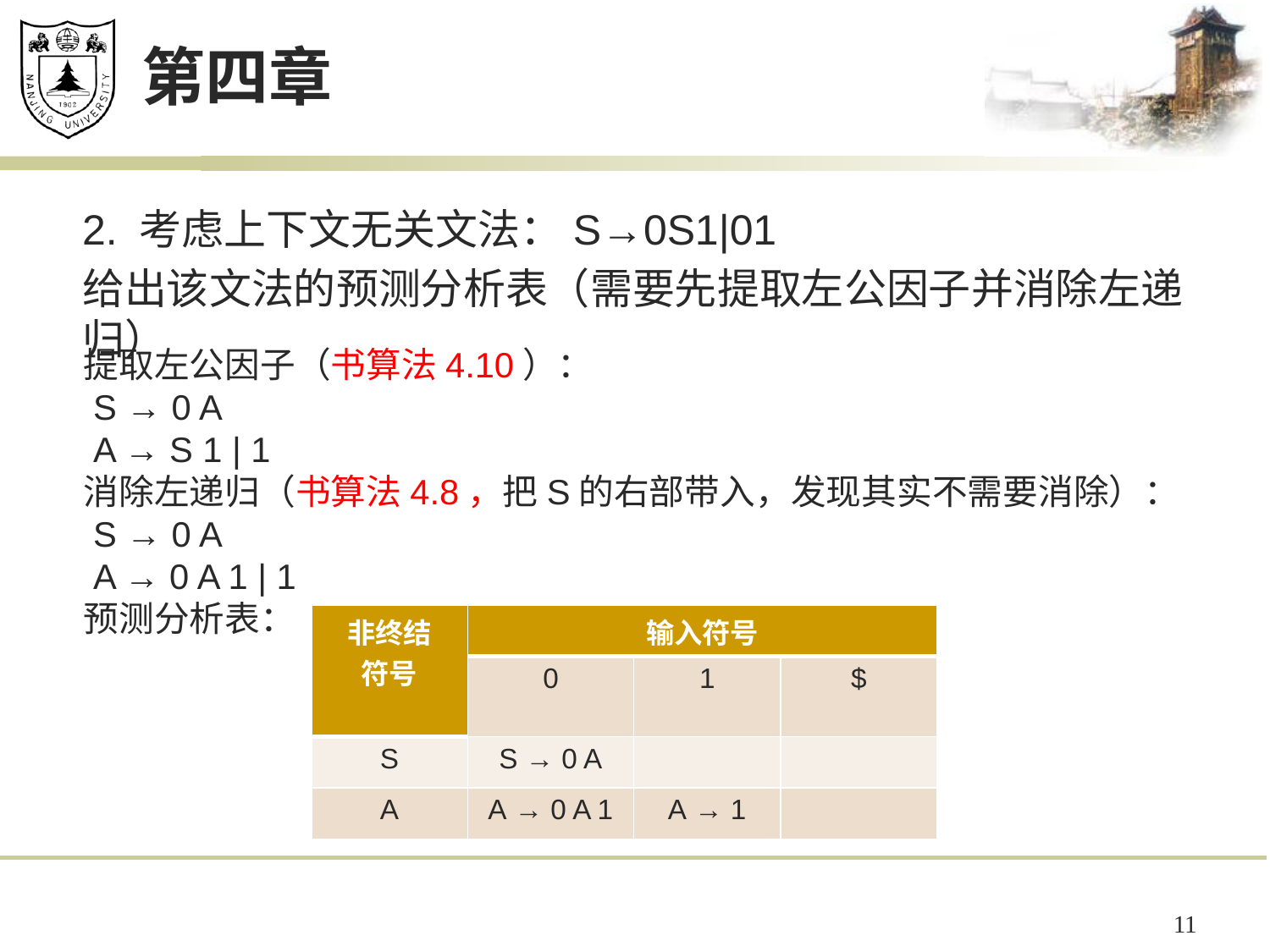

# 第四章
2. 考虑上下文无关文法：S→0S1|01
给出该文法的预测分析表（需要先提取左公因子并消除左递归）
提取左公因子（书算法4.10）：
 S → 0 A
 A → S 1 | 1
消除左递归（书算法4.8，把S的右部带入，发现其实不需要消除）：
 S → 0 A
 A → 0 A 1 | 1
预测分析表：

| 非终结 符号 | 输入符号 | Input-a | Input-b |
| --- | --- | --- | --- |
| 0 | 0 | 1 | $ |
| S | S → 0 A |  |  |
| A | A → 0 A 1 | A → 1 |  |